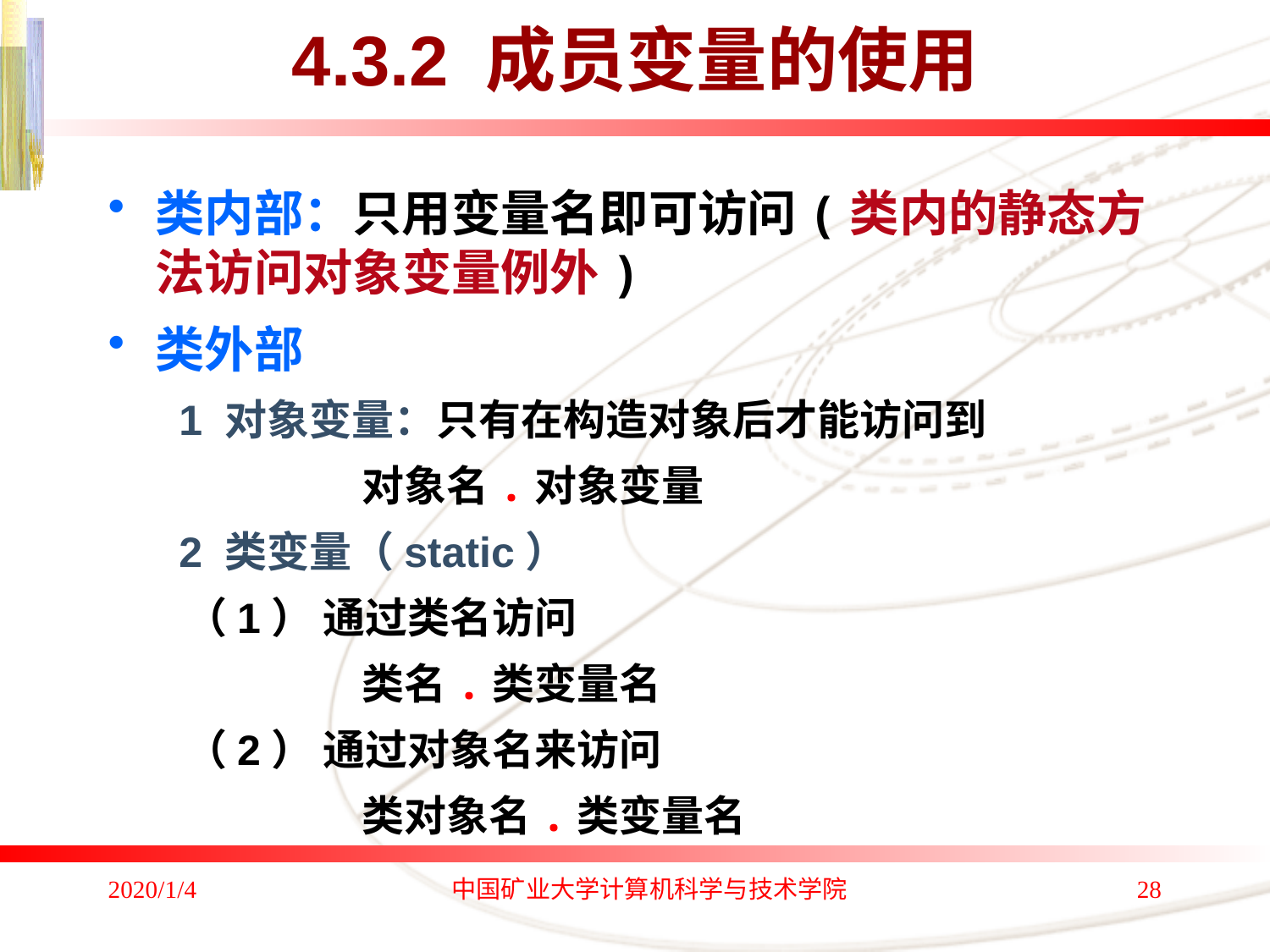

# 4.3.2 成员变量的使用
类内部：只用变量名即可访问(类内的静态方法访问对象变量例外)
类外部
      1 对象变量：只有在构造对象后才能访问到
		对象名.对象变量
      2 类变量（static）
       （1） 通过类名访问
		类名.类变量名
       （2） 通过对象名来访问
		类对象名.类变量名

2020/1/4
中国矿业大学计算机科学与技术学院
28